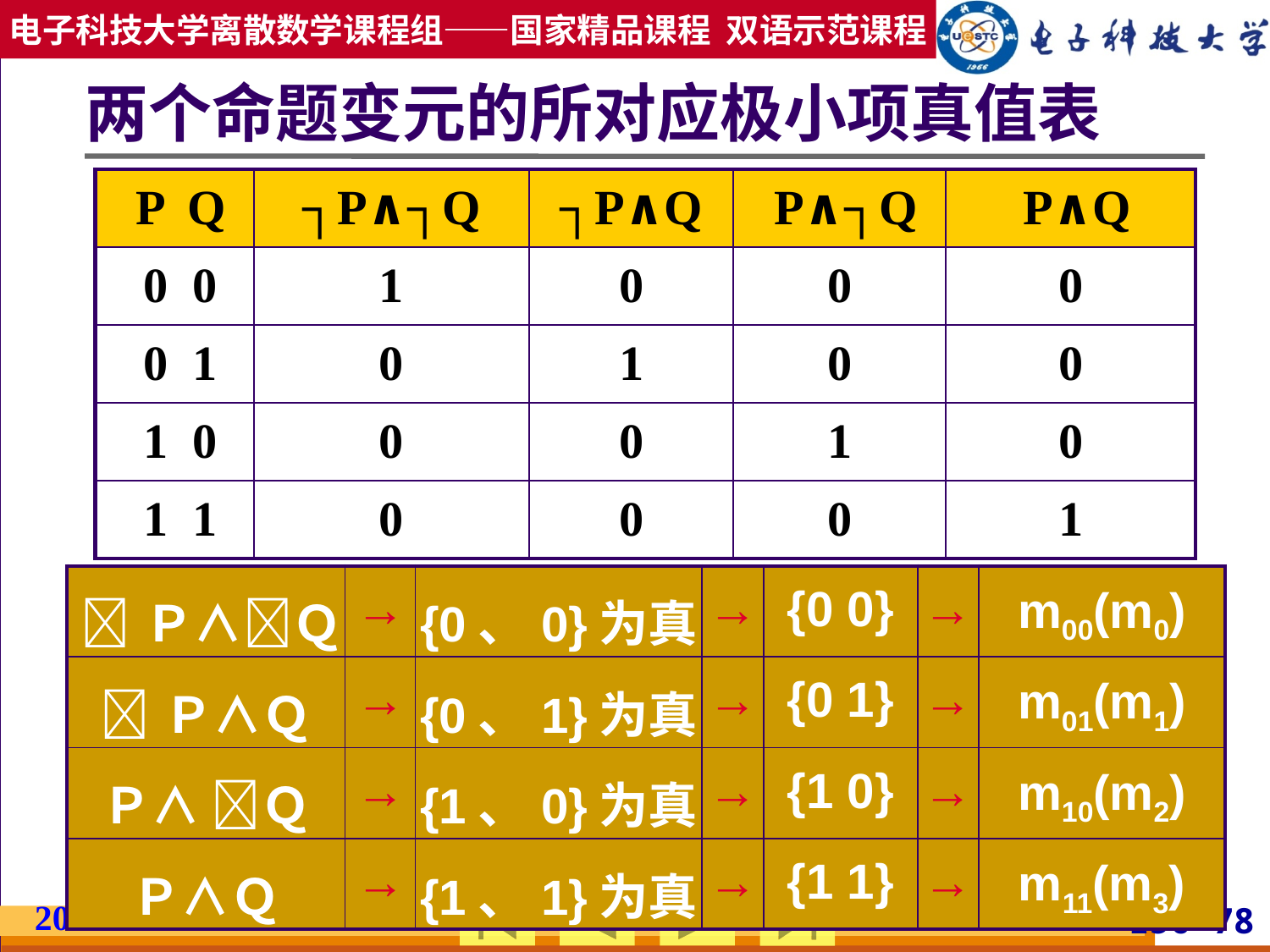

两个命题变元的所对应极小项真值表
| P Q | ┐P∧┐Q | ┐P∧Q | P∧┐Q | P∧Q |
| --- | --- | --- | --- | --- |
| 0 0 | 1 | 0 | 0 | 0 |
| 0 1 | 0 | 1 | 0 | 0 |
| 1 0 | 0 | 0 | 1 | 0 |
| 1 1 | 0 | 0 | 0 | 1 |
注意：（1）没有等价的两个极小项；
（2）使该极小项的真值为真的指派是唯一的；
（3）使极小项为真的那组指派为对应极小项的编码；
（4）命题变元与1对应，命题变元的否定与0对应。
| ¬Ｐ∧¬Ｑ | → | {0、0}为真 | → | {0 0} | → | m00(m0) |
| --- | --- | --- | --- | --- | --- | --- |
| ¬Ｐ∧Ｑ | → | {0、1}为真 | → | {0 1} | → | m01(m1) |
| Ｐ∧ ¬Ｑ | → | {1、0}为真 | → | {1 0} | → | m10(m2) |
| Ｐ∧Ｑ | → | {1、1}为真 | → | {1 1} | → | m11(m3) |
2019/2/27